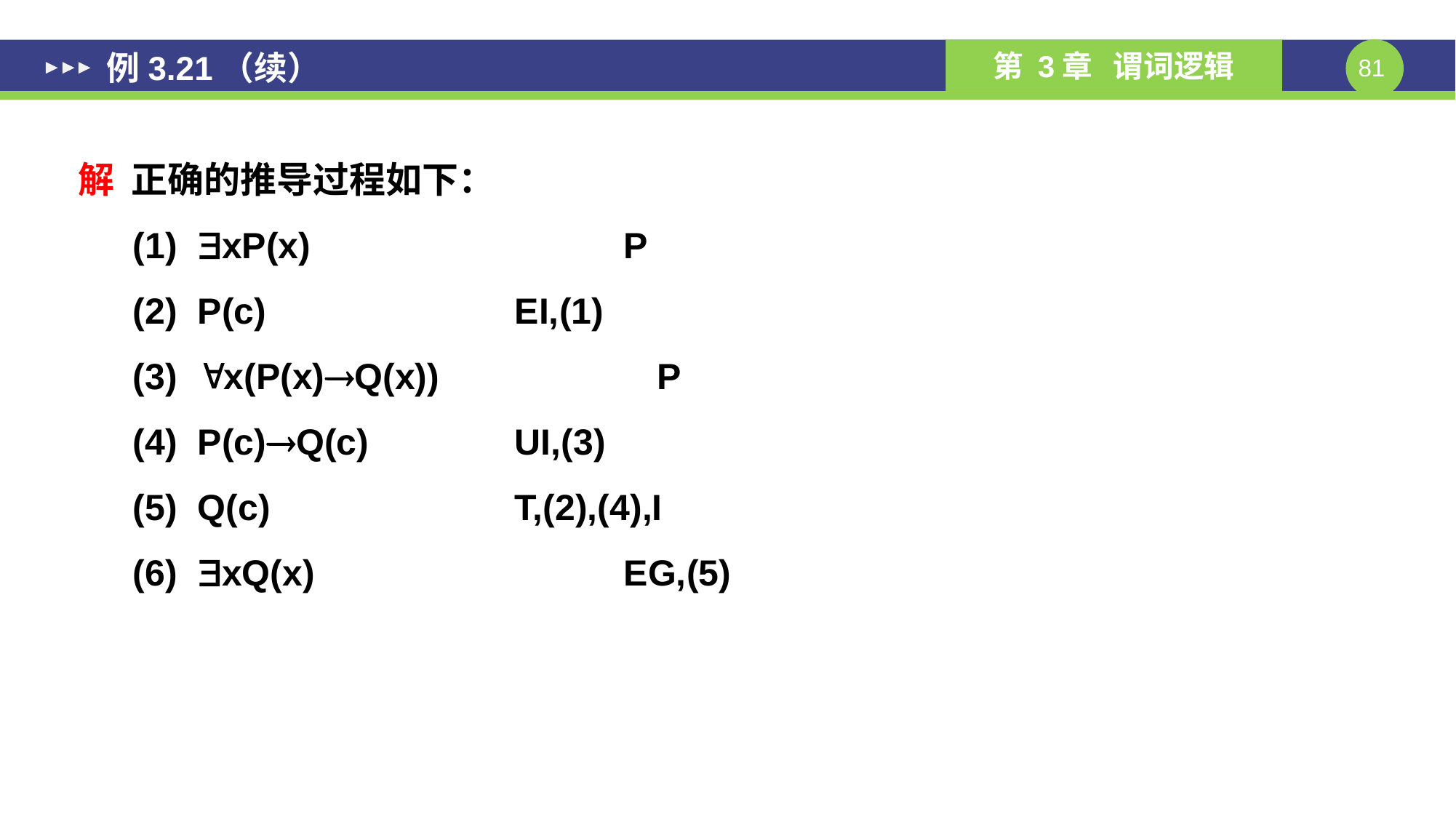

例3.21（续）
解  正确的推导过程如下：
(1)  ∃xP(x)			P
(2)  P(c)			EI,(1)
(3)  ∀x(P(x)→Q(x))	              P
(4)  P(c)→Q(c)		UI,(3)
(5)  Q(c)			T,(2),(4),I
(6)  ∃xQ(x)			EG,(5)